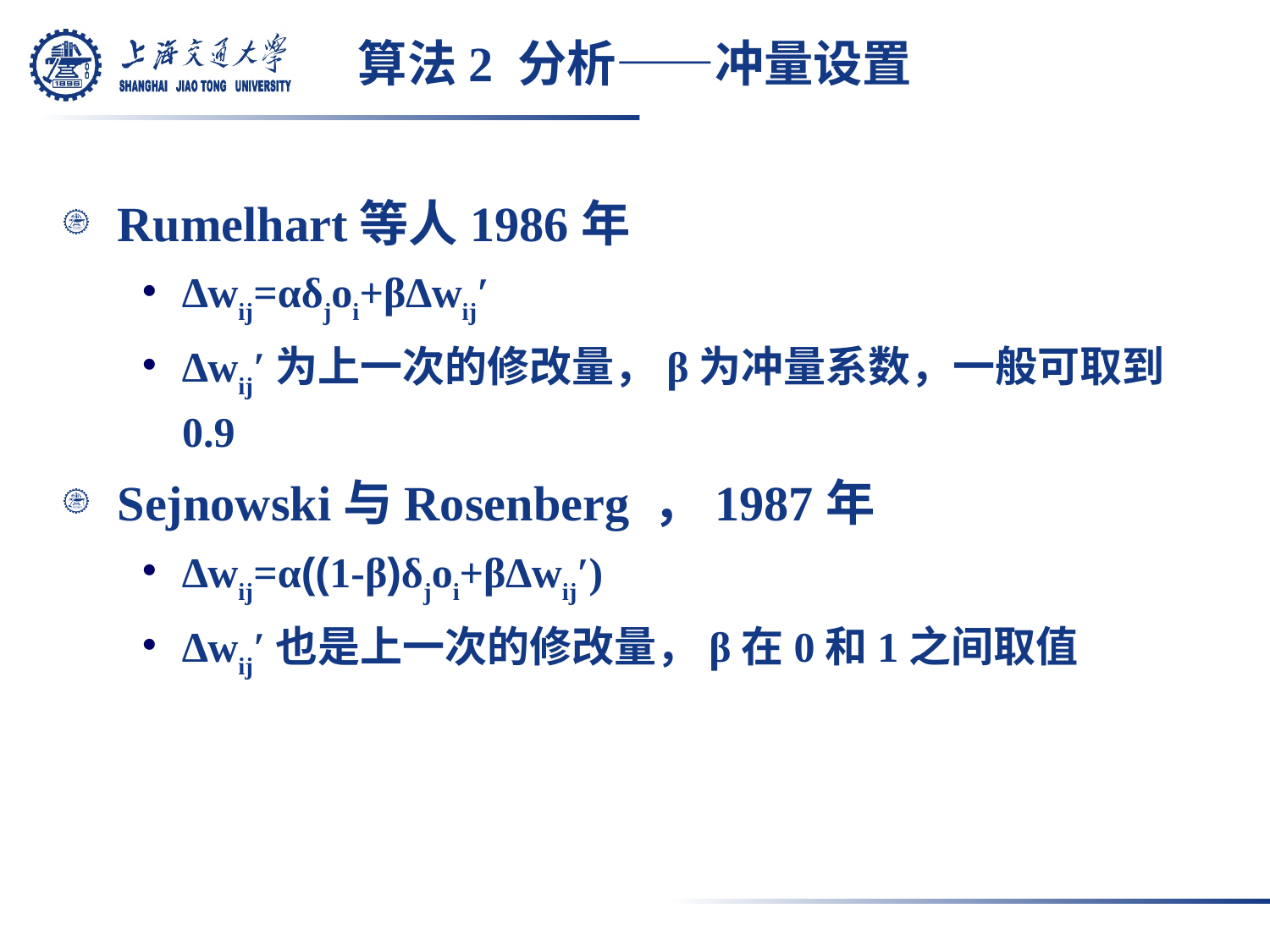

# 算法2 分析——冲量设置
Rumelhart等人1986年
∆wij=αδjoi+β∆wij′
∆wij′为上一次的修改量，β为冲量系数，一般可取到0.9
Sejnowski与Rosenberg ，1987年
∆wij=α((1-β)δjoi+β∆wij′)
∆wij′也是上一次的修改量，β在0和1之间取值